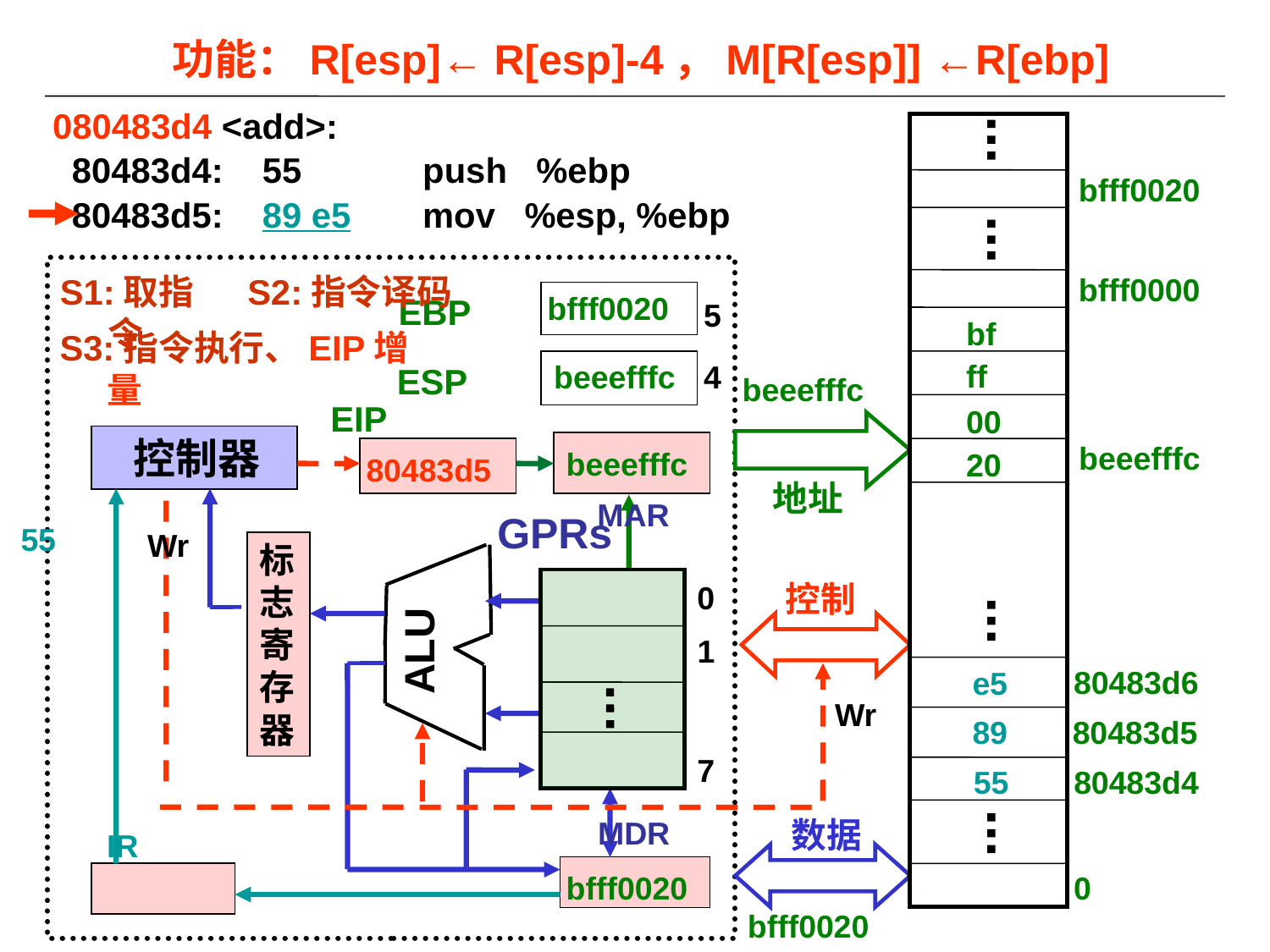

# 指令执行过程
功能：R[esp]← R[esp]-4，M[R[esp]] ←R[ebp]
080483d4 <add>:
  80483d4:    55	   push   %ebp
  80483d5:    89 e5	   mov   %esp, %ebp

bfff0020

S1:取指令
S2:指令译码
bfff0000

bfff0020

EBP
5

bf
S3:指令执行、EIP增量
ff

beeefffc
4

ESP
beeefffc
EIP

00

  控制器

beeefffc
beeefffc

20
80483d5

地址

MAR

GPRs

0
1

7

55
Wr
标
志
寄
存
器

ALU
控制

80483d6

e5

Wr
89
80483d5

55
80483d4

数据
MDR

IR

bfff0020
0

bfff0020